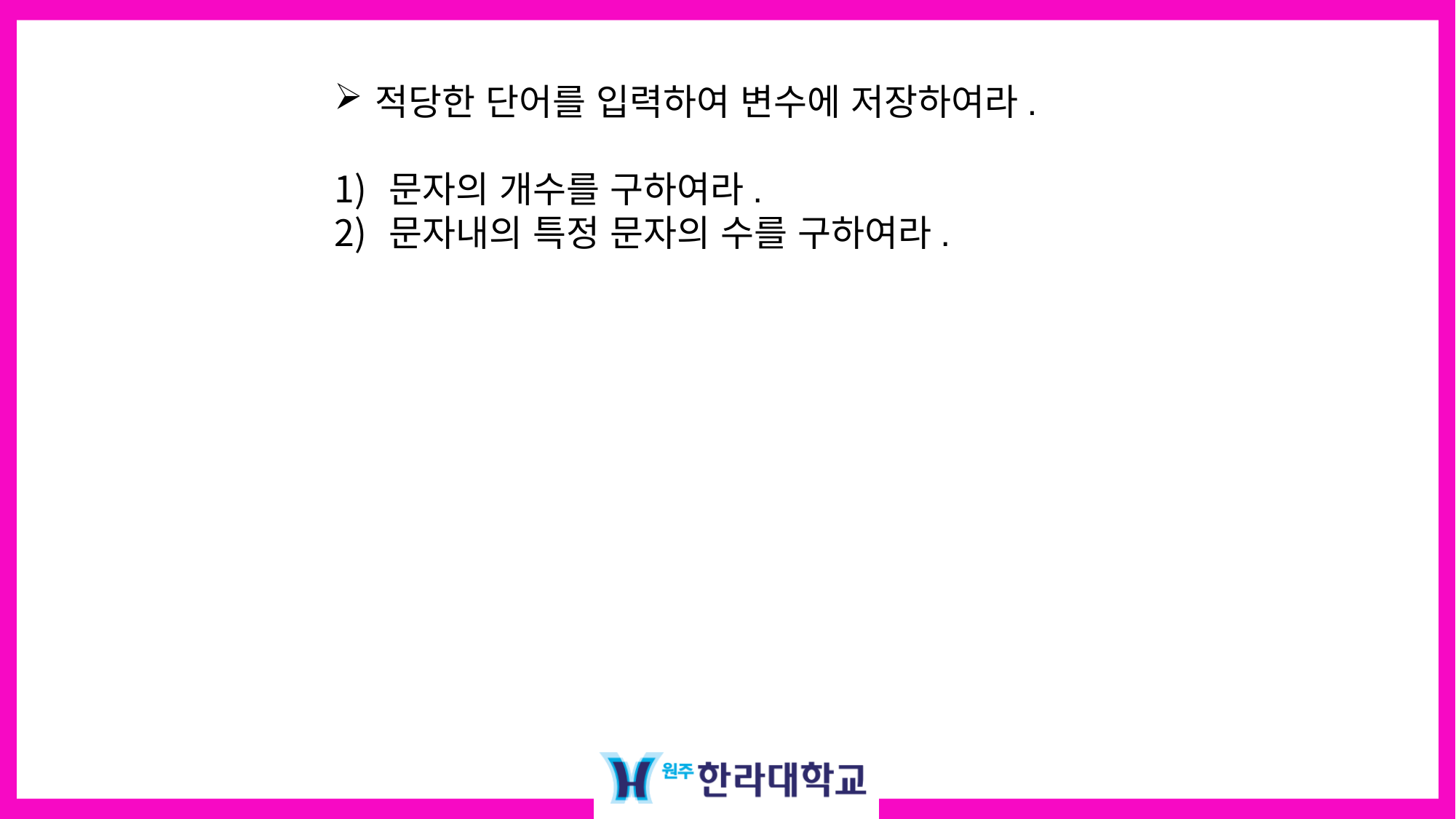

적당한 단어를 입력하여 변수에 저장하여라.

문자의 개수를 구하여라.
문자내의 특정 문자의 수를 구하여라.